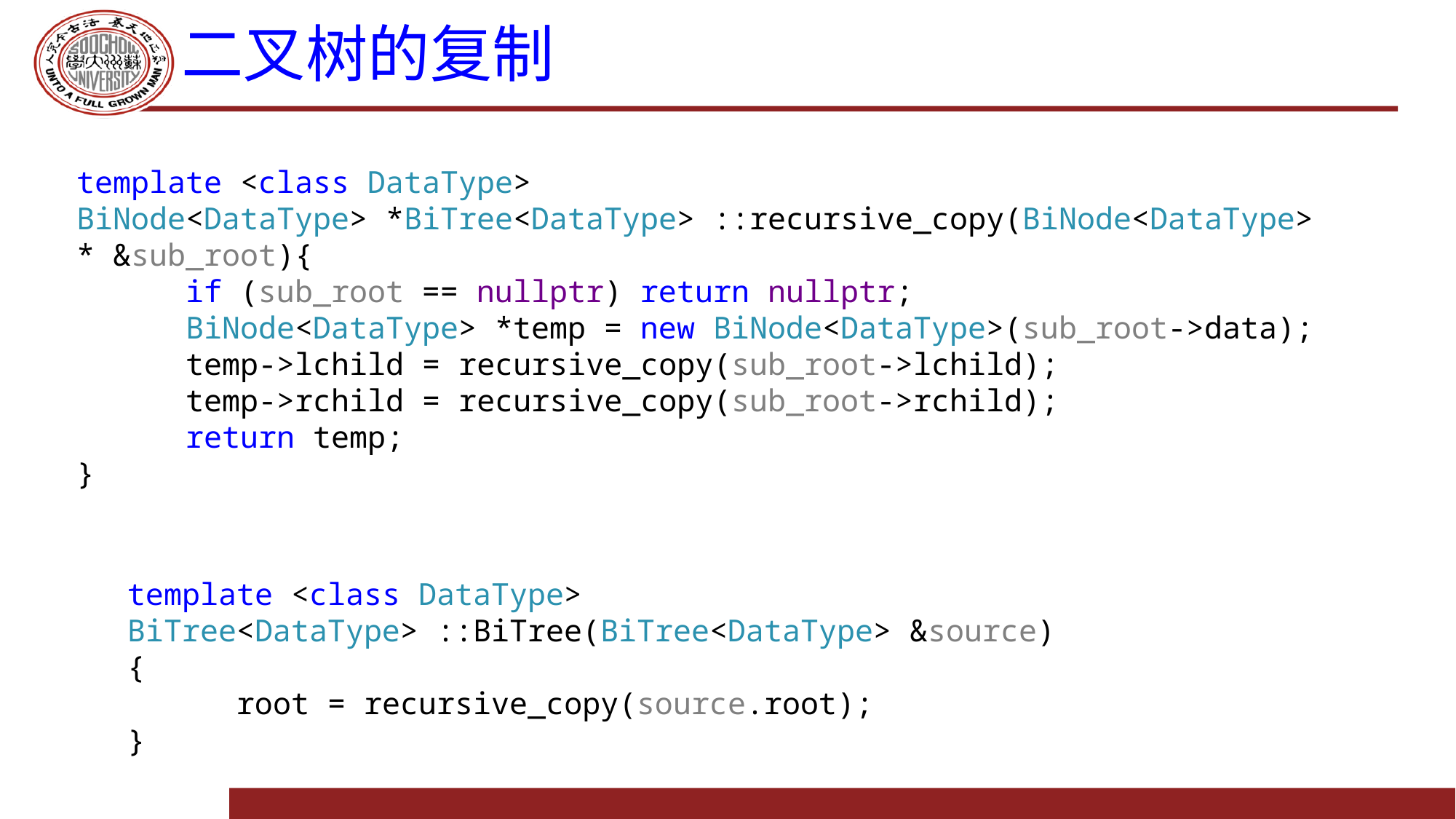

# 二叉树的复制
template <class DataType>
BiNode<DataType> *BiTree<DataType> ::recursive_copy(BiNode<DataType> * &sub_root){
	if (sub_root == nullptr) return nullptr;
	BiNode<DataType> *temp = new BiNode<DataType>(sub_root->data);
	temp->lchild = recursive_copy(sub_root->lchild);
	temp->rchild = recursive_copy(sub_root->rchild);
	return temp;
}
template <class DataType>
BiTree<DataType> ::BiTree(BiTree<DataType> &source){
	root = recursive_copy(source.root);
}